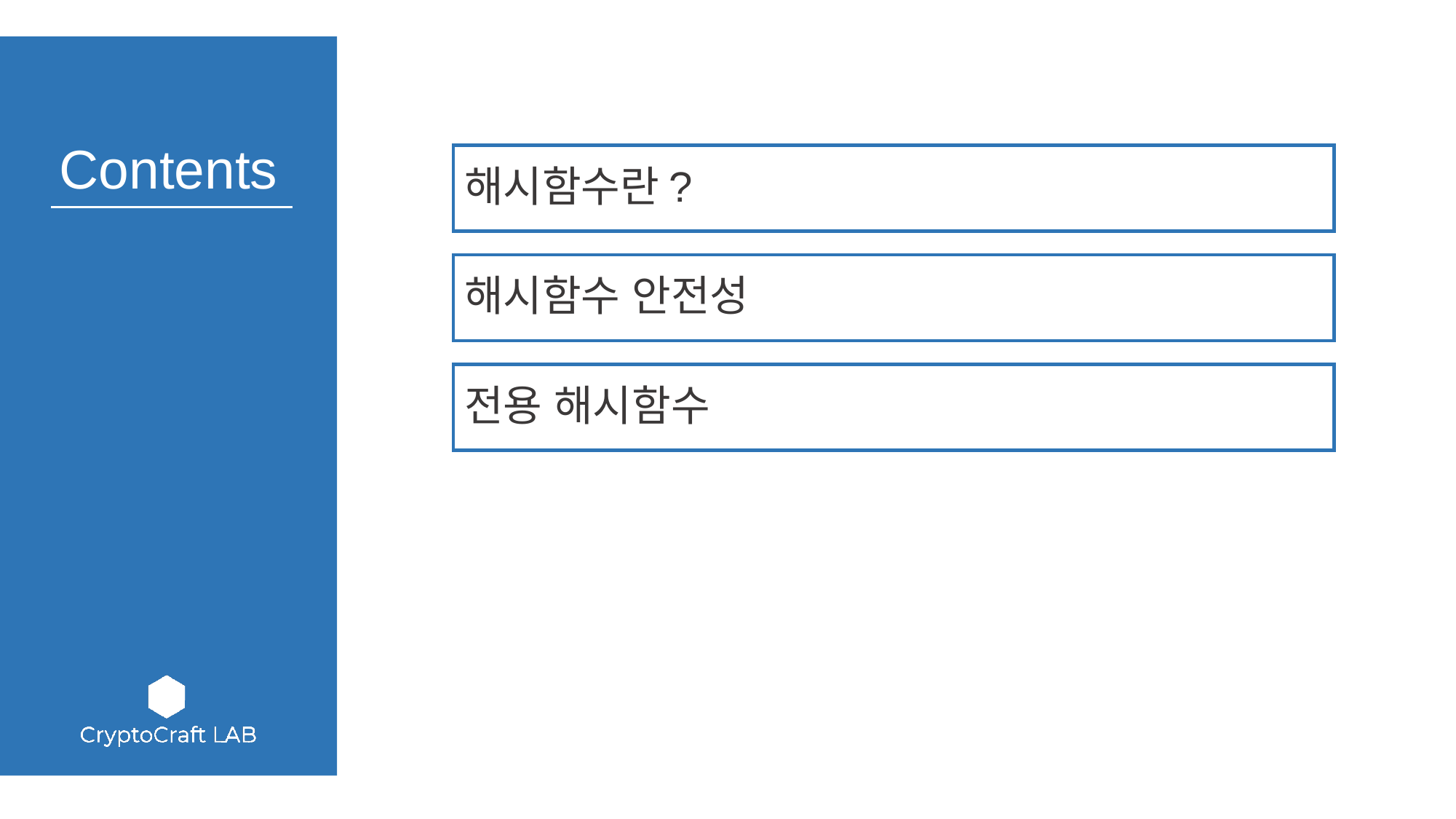

해시함수란?
해시함수 안전성
전용 해시함수

블록암호 기반 해시함수
키 기반 해시함수